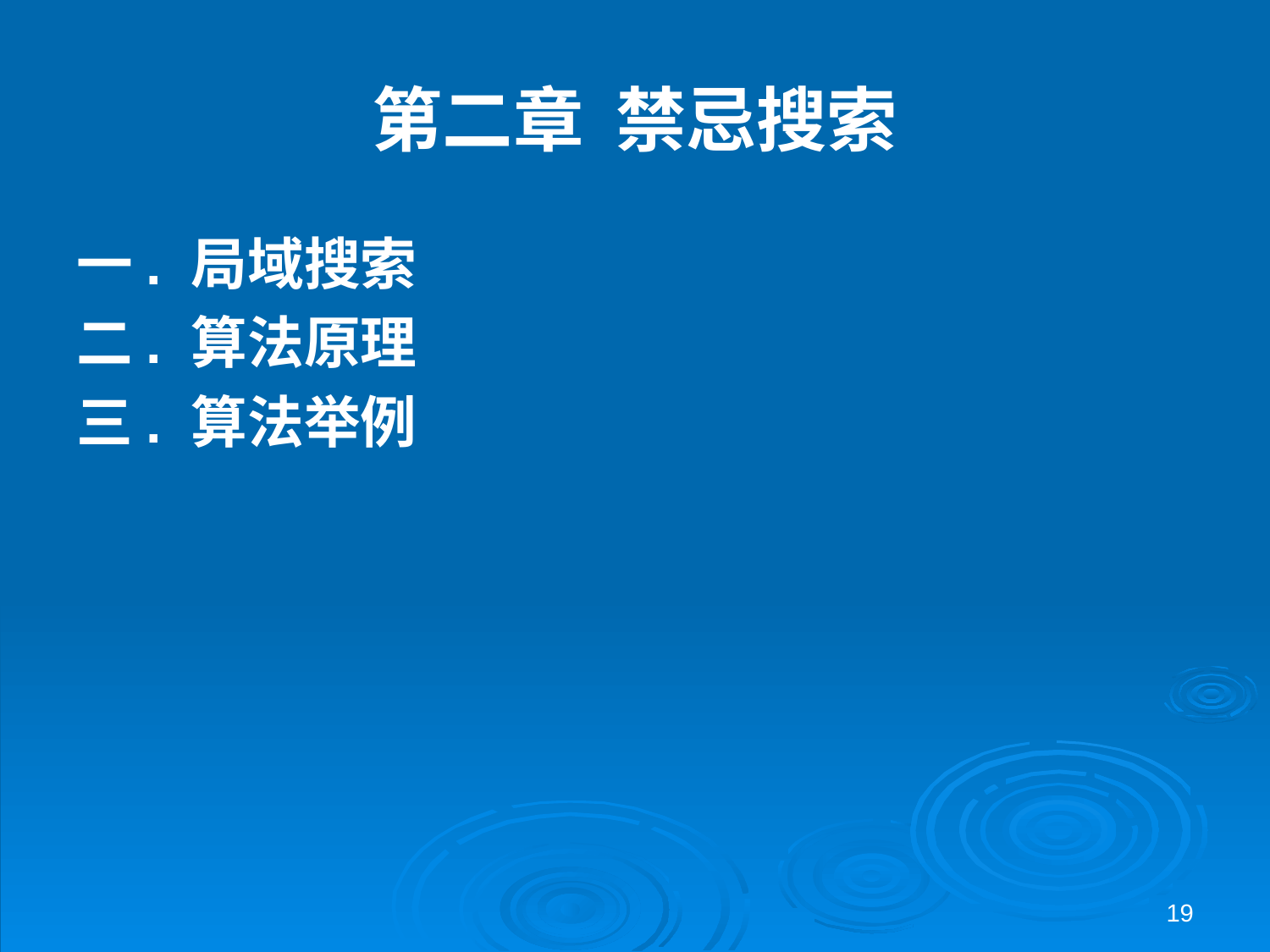

# 第二章  禁忌搜索
一. 局域搜索
二. 算法原理
三. 算法举例
19